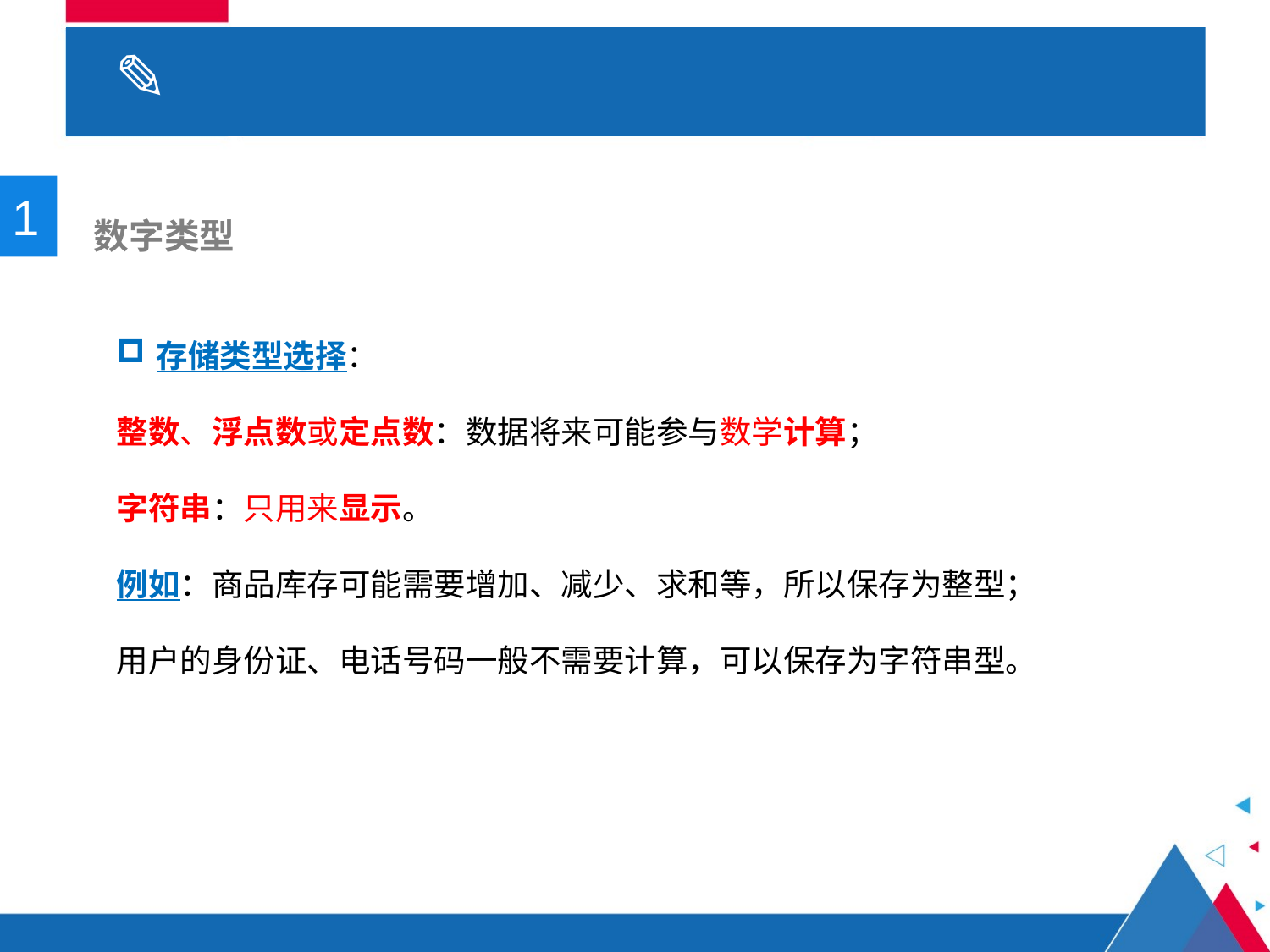

# 3.1 数据类型

1
  数字类型
存储类型选择：
整数、浮点数或定点数：数据将来可能参与数学计算；
字符串：只用来显示。
例如：商品库存可能需要增加、减少、求和等，所以保存为整型；
用户的身份证、电话号码一般不需要计算，可以保存为字符串型。